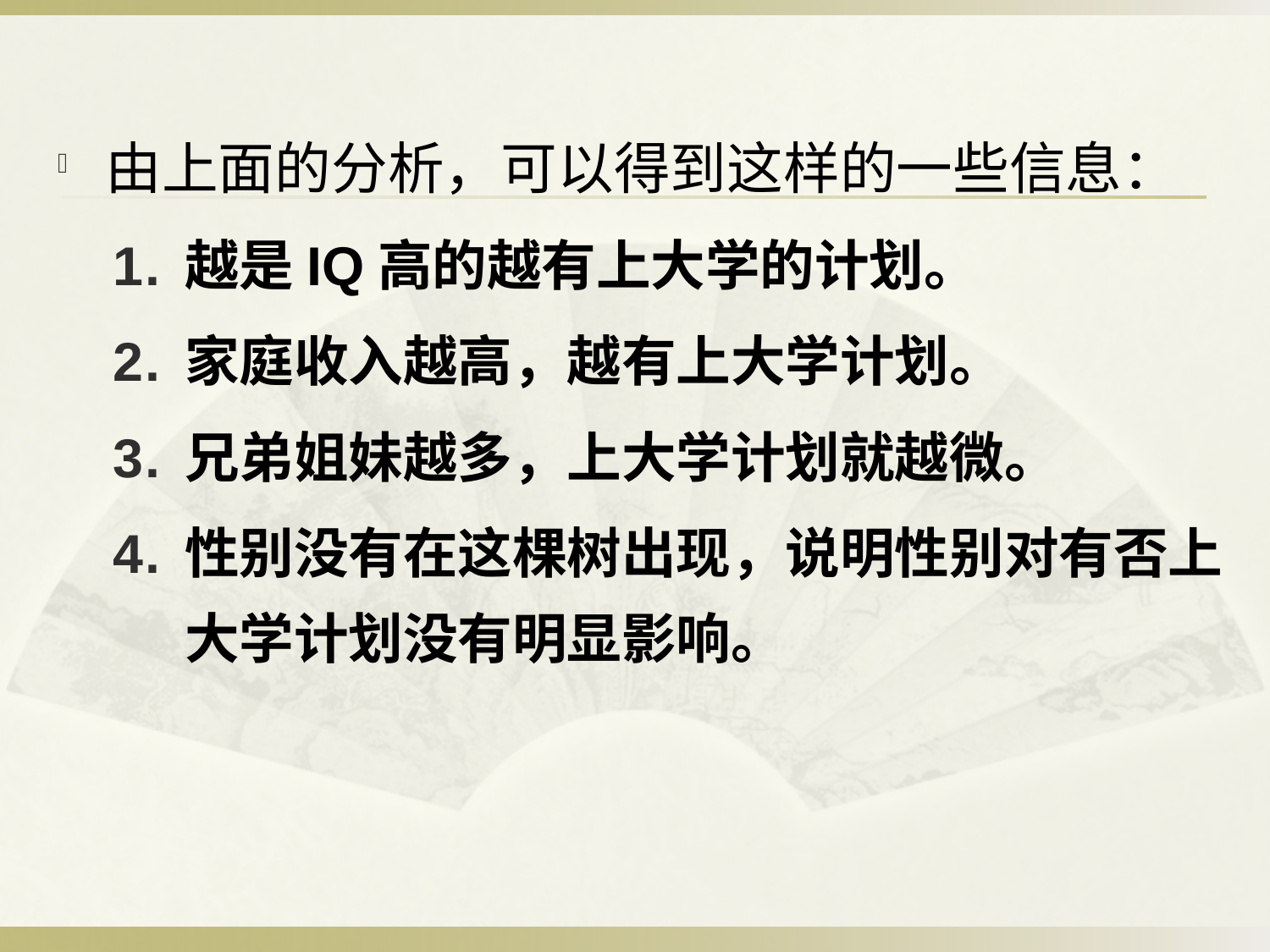

由上面的分析，可以得到这样的一些信息：
越是IQ高的越有上大学的计划。
家庭收入越高，越有上大学计划。
兄弟姐妹越多，上大学计划就越微。
性别没有在这棵树出现，说明性别对有否上大学计划没有明显影响。